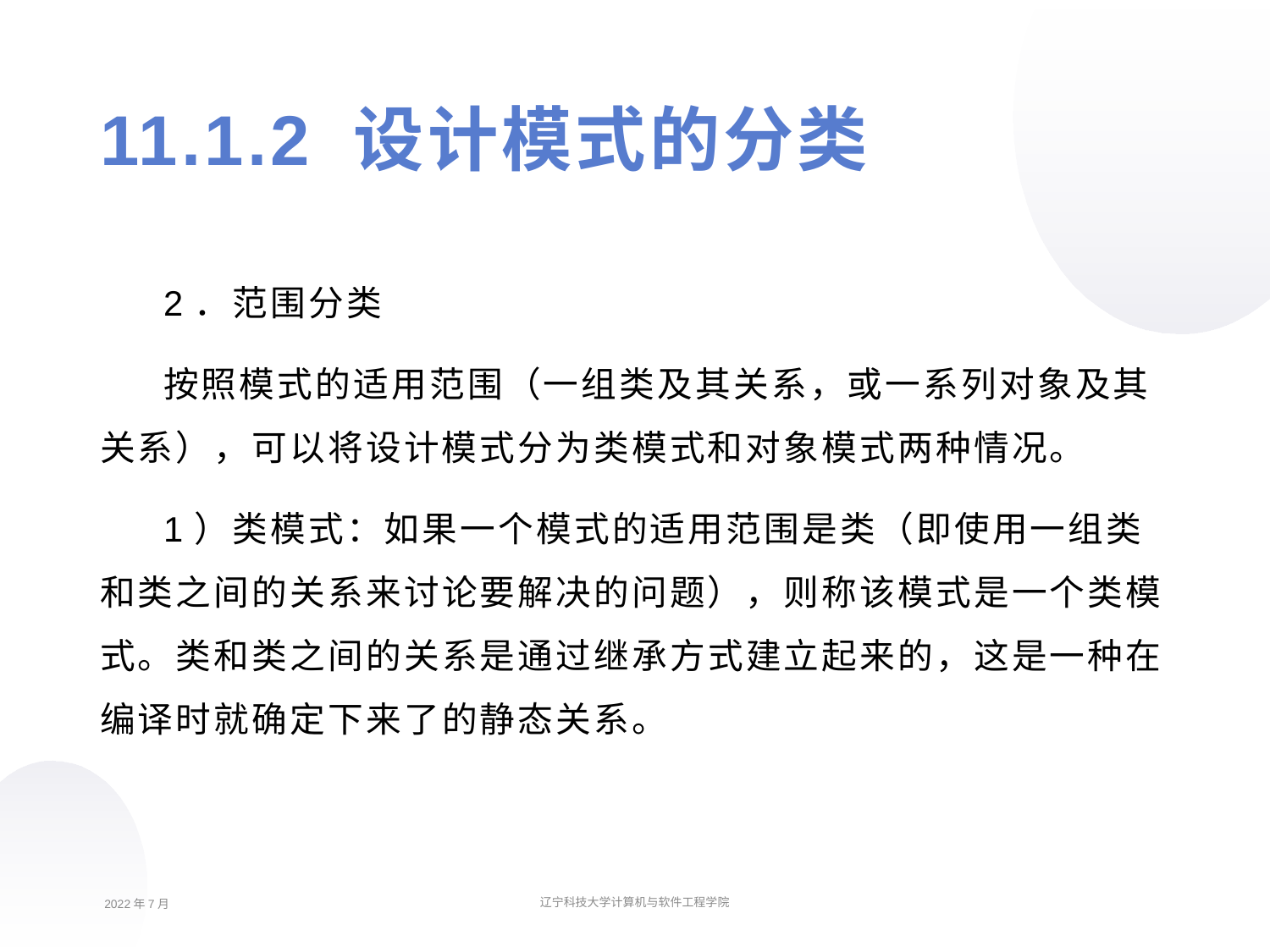

11.1.2 设计模式的分类
2．范围分类
按照模式的适用范围（一组类及其关系，或一系列对象及其关系），可以将设计模式分为类模式和对象模式两种情况。
1）类模式：如果一个模式的适用范围是类（即使用一组类和类之间的关系来讨论要解决的问题），则称该模式是一个类模式。类和类之间的关系是通过继承方式建立起来的，这是一种在编译时就确定下来了的静态关系。

2022年7月
辽宁科技大学计算机与软件工程学院
11